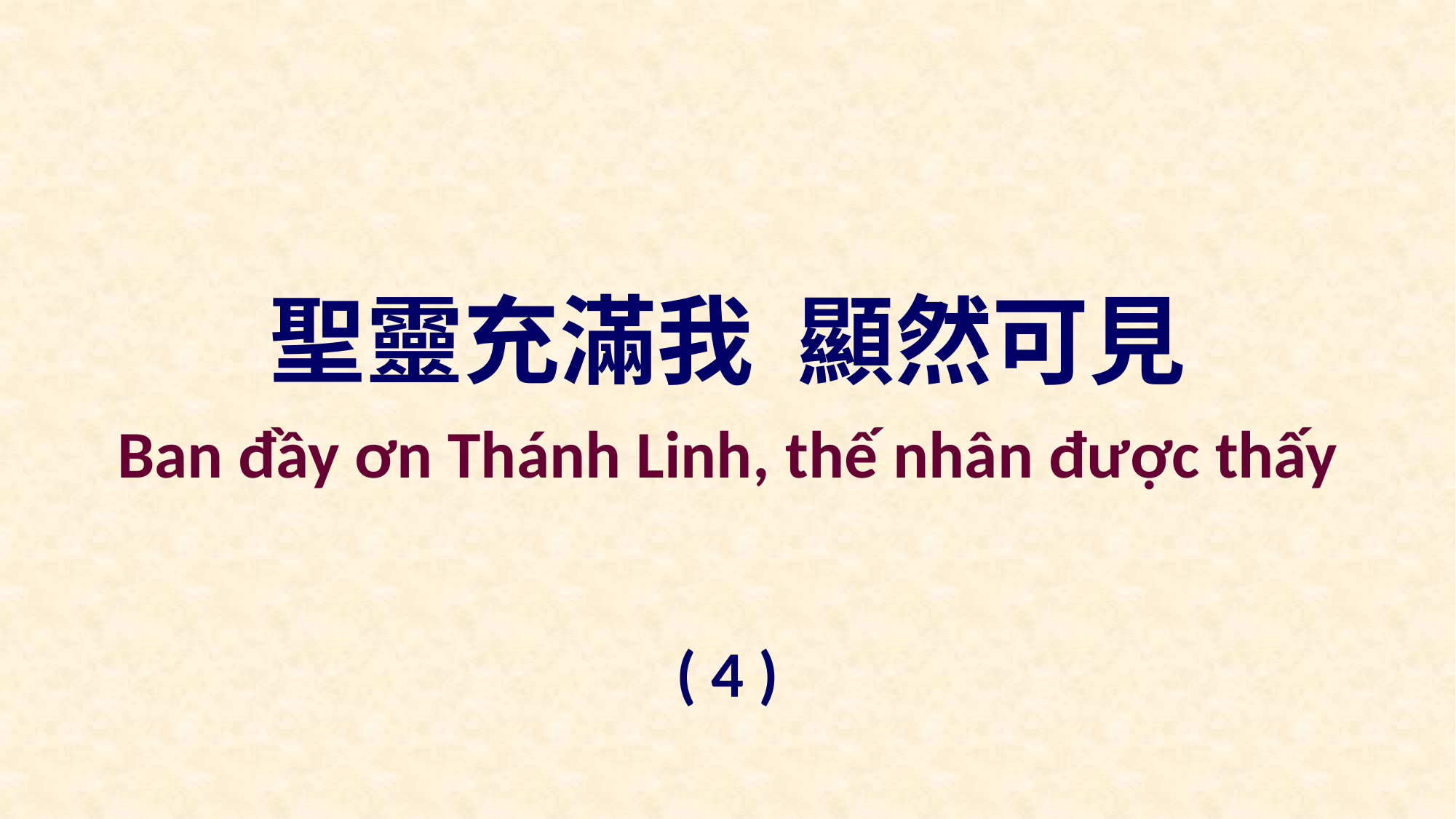

聖靈充滿我  顯然可見
Ban đầy ơn Thánh Linh, thế nhân được thấy
( 4 )